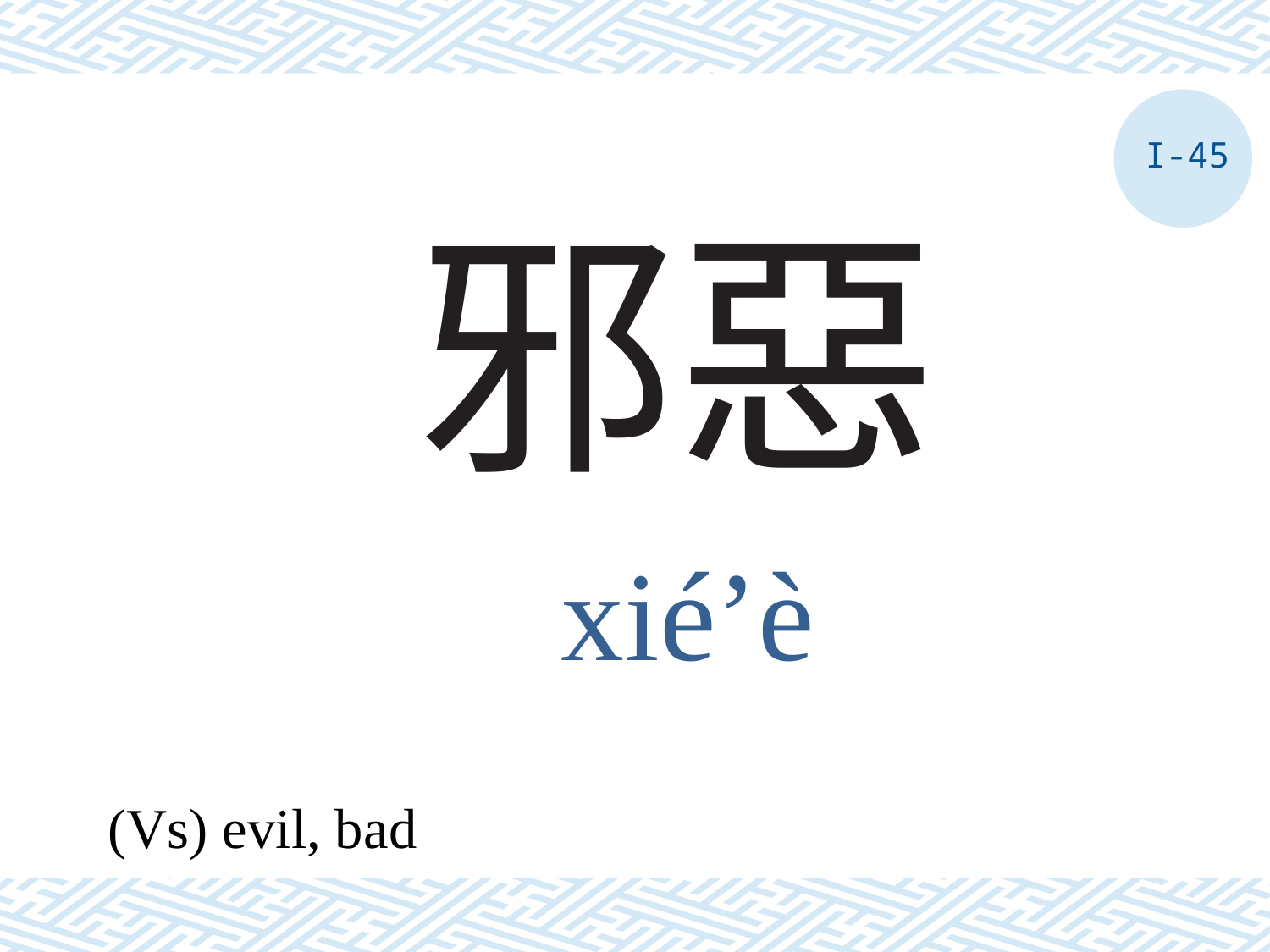

I-45

# 邪惡
xié’è
(Vs) evil, bad